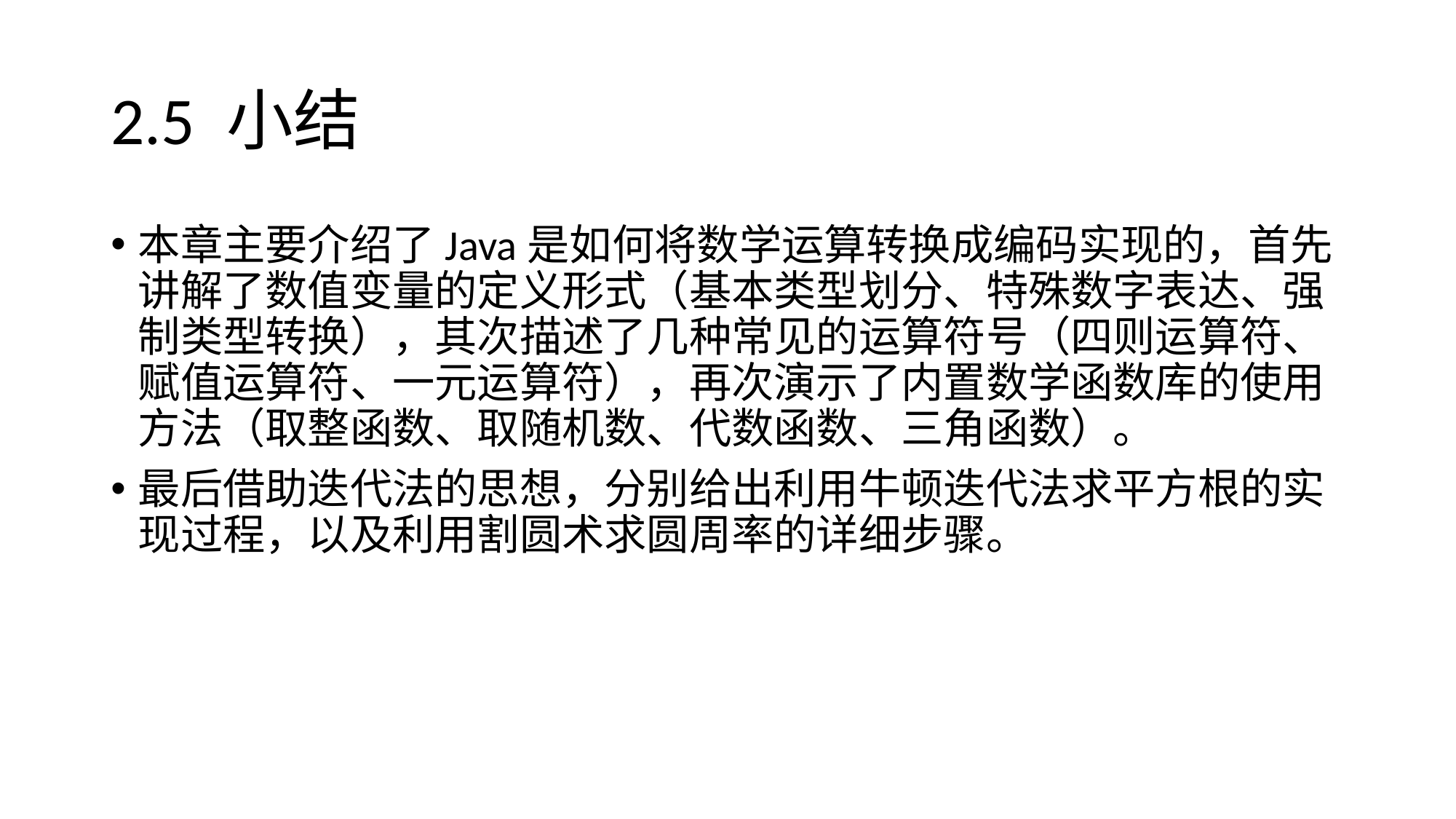

# 2.5 小结
本章主要介绍了Java是如何将数学运算转换成编码实现的，首先讲解了数值变量的定义形式（基本类型划分、特殊数字表达、强制类型转换），其次描述了几种常见的运算符号（四则运算符、赋值运算符、一元运算符），再次演示了内置数学函数库的使用方法（取整函数、取随机数、代数函数、三角函数）。
最后借助迭代法的思想，分别给出利用牛顿迭代法求平方根的实现过程，以及利用割圆术求圆周率的详细步骤。